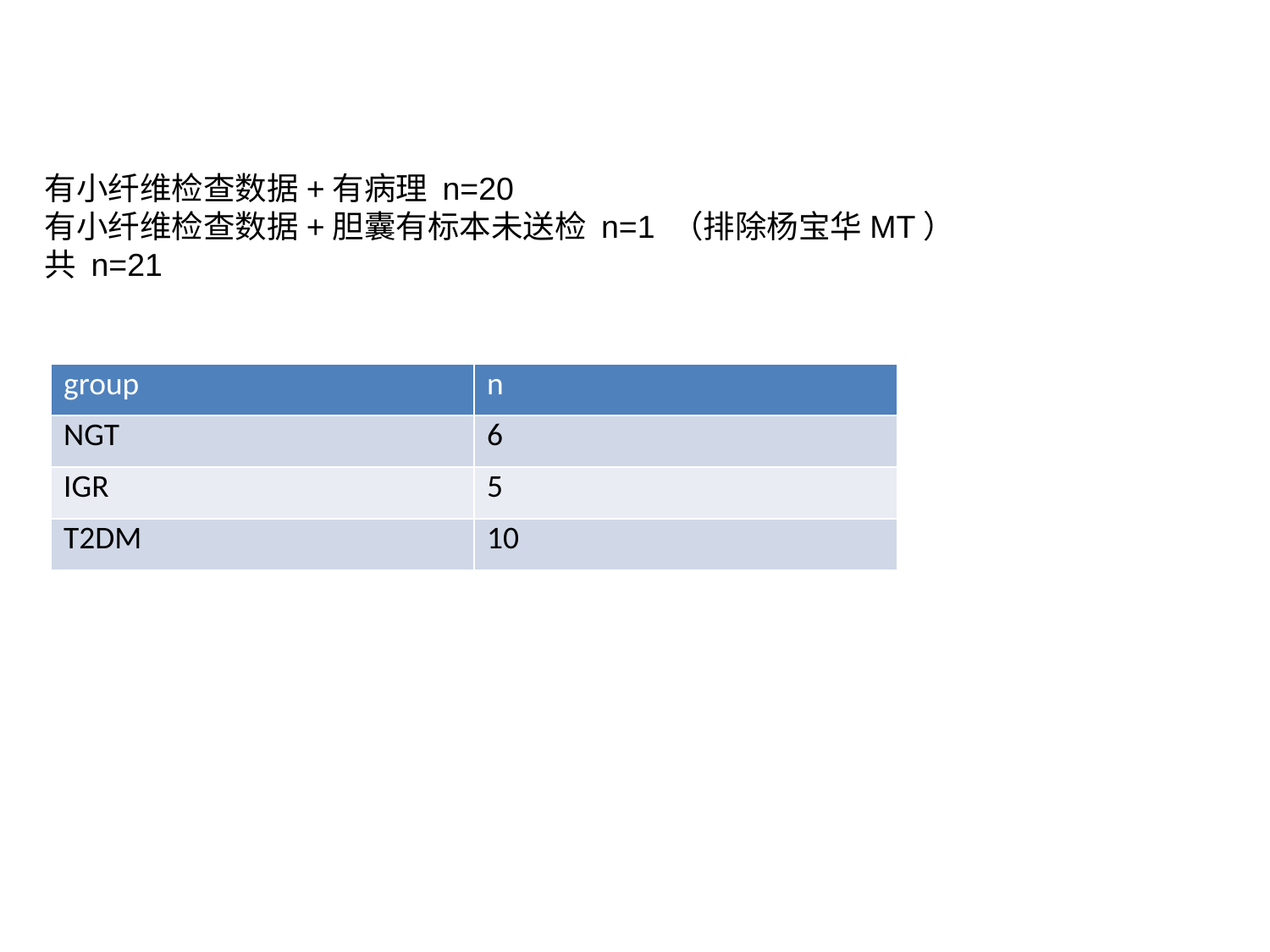

有小纤维检查数据+有病理 n=20
有小纤维检查数据+胆囊有标本未送检 n=1 （排除杨宝华MT）
共 n=21
| group | n |
| --- | --- |
| NGT | 6 |
| IGR | 5 |
| T2DM | 10 |